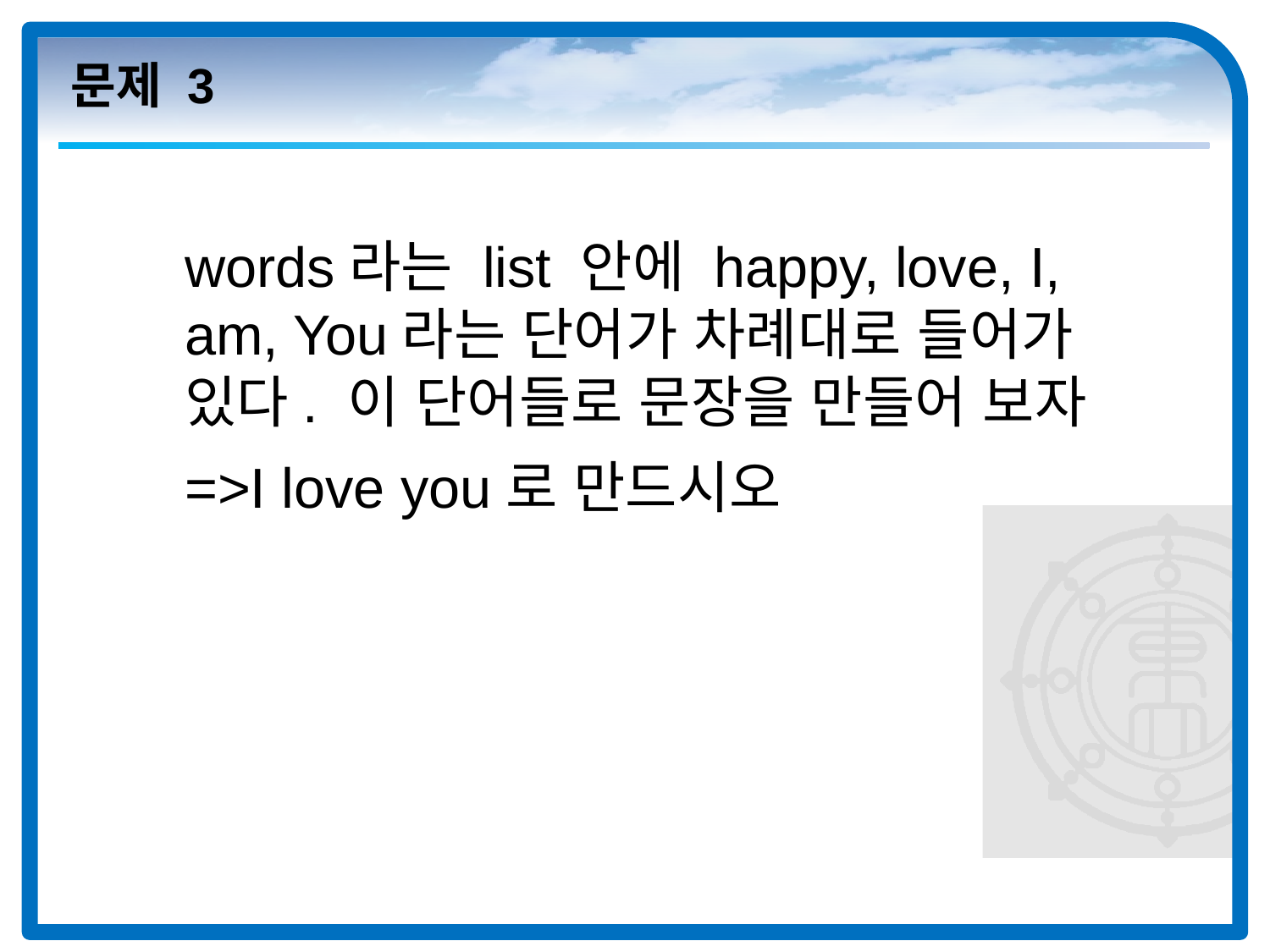

# 문제 3

words라는 list 안에 happy, love, I, am, You라는 단어가 차례대로 들어가 있다. 이 단어들로 문장을 만들어 보자
=>I love you로 만드시오